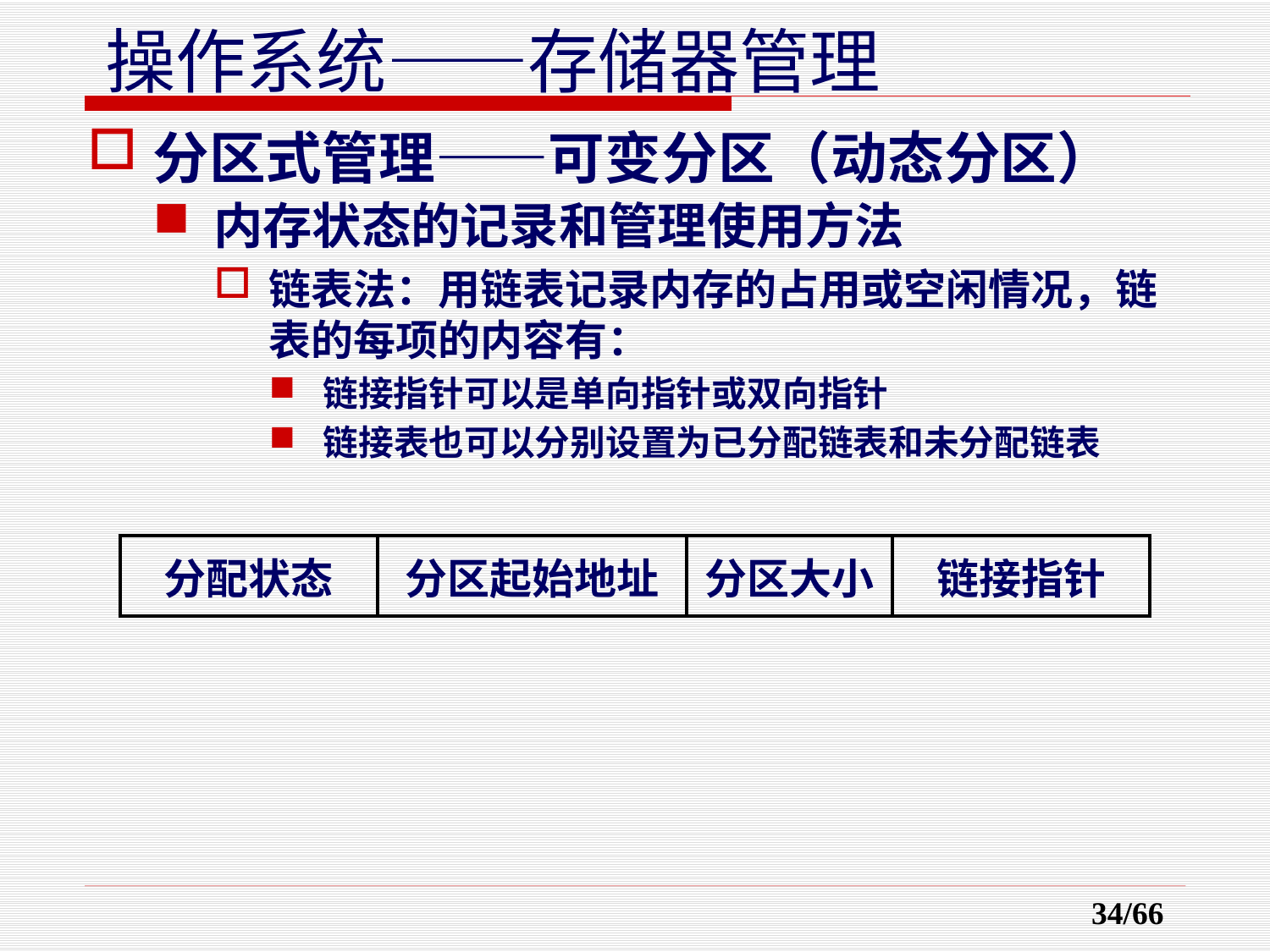

分区式管理——可变分区（动态分区）
内存状态的记录和管理使用方法
链表法：用链表记录内存的占用或空闲情况，链表的每项的内容有：
链接指针可以是单向指针或双向指针
链接表也可以分别设置为已分配链表和未分配链表
| 分配状态 | 分区起始地址 | 分区大小 | 链接指针 |
| --- | --- | --- | --- |